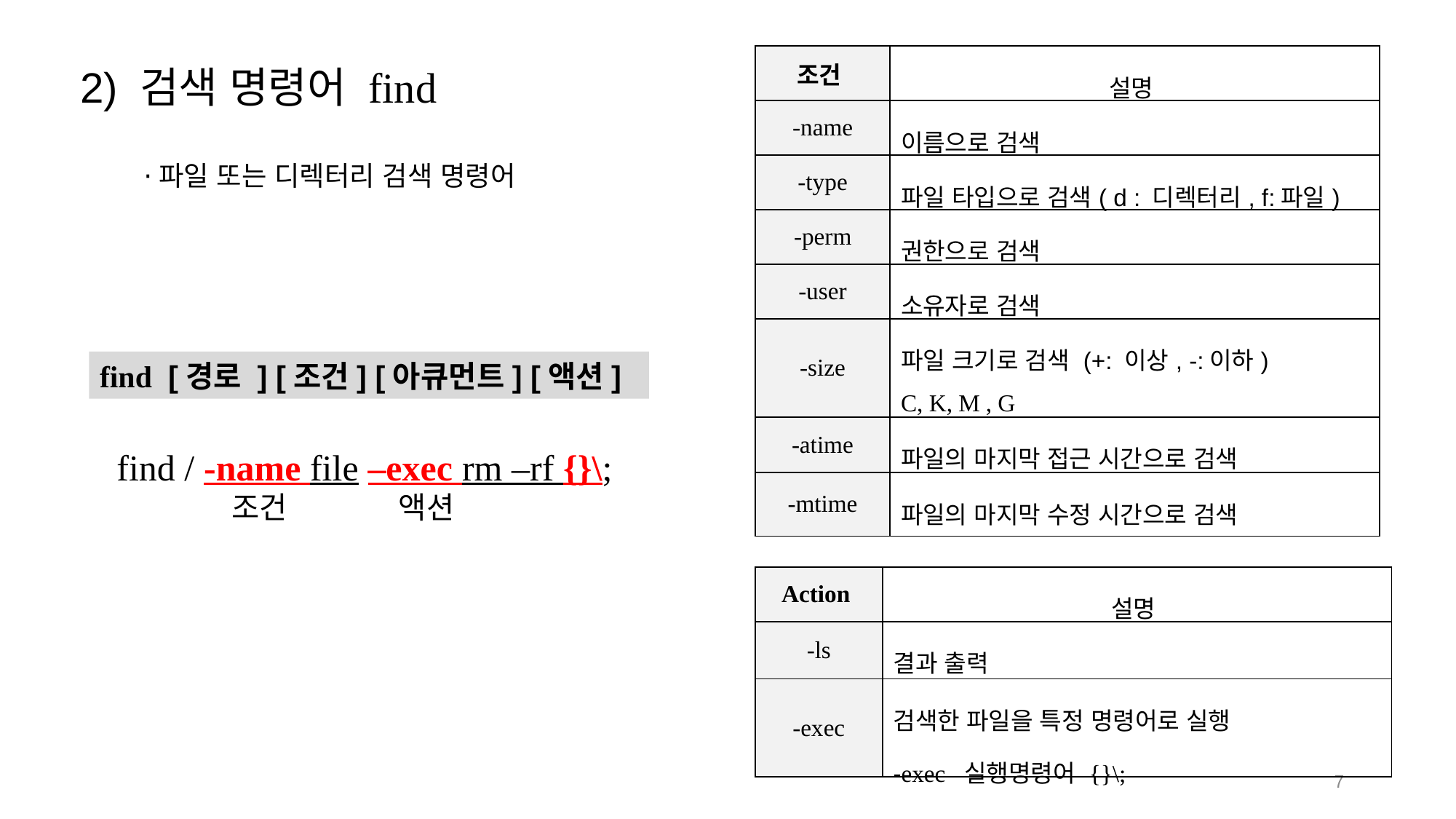

| 조건 | 설명 |
| --- | --- |
| -name | 이름으로 검색 |
| -type | 파일 타입으로 검색( d : 디렉터리, f:파일) |
| -perm | 권한으로 검색 |
| -user | 소유자로 검색 |
| -size | 파일 크기로 검색 (+: 이상, -:이하) C, K, M , G |
| -atime | 파일의 마지막 접근 시간으로 검색 |
| -mtime | 파일의 마지막 수정 시간으로 검색 |
2) 검색 명령어 find
⋅파일 또는 디렉터리 검색 명령어
find  [경로 ] [조건] [아큐먼트] [액션]
find / -name file –exec rm –rf {}\;
                조건             액션
| Action | 설명 |
| --- | --- |
| -ls | 결과 출력 |
| -exec | 검색한 파일을 특정 명령어로 실행 -exec 실행명령어 {}\; |
7